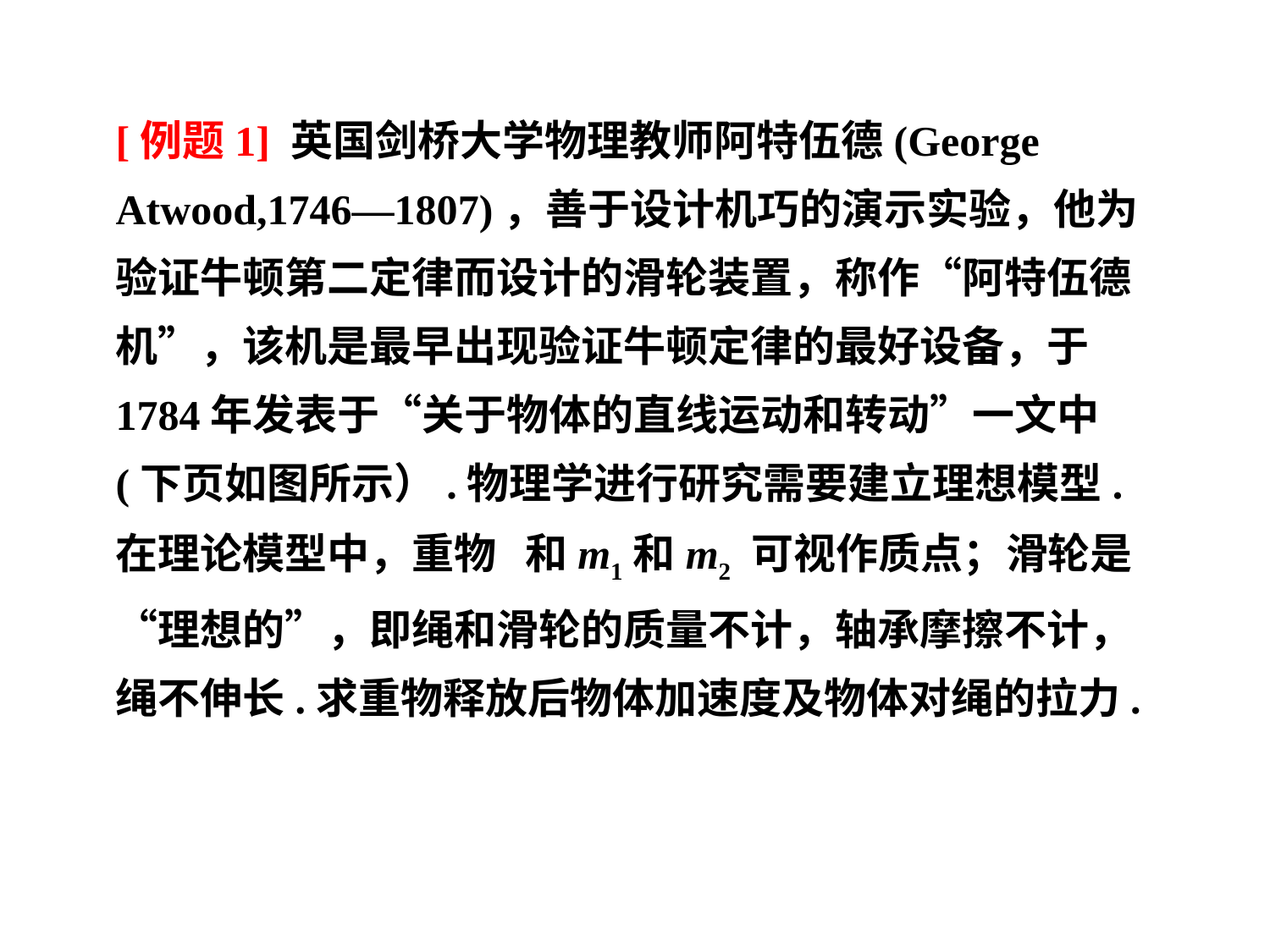

[例题1] 英国剑桥大学物理教师阿特伍德(George Atwood,1746—1807)，善于设计机巧的演示实验，他为验证牛顿第二定律而设计的滑轮装置，称作“阿特伍德机”，该机是最早出现验证牛顿定律的最好设备，于1784年发表于“关于物体的直线运动和转动”一文中(下页如图所示）.物理学进行研究需要建立理想模型.在理论模型中，重物   和m1和m2 可视作质点；滑轮是“理想的”，即绳和滑轮的质量不计，轴承摩擦不计，绳不伸长.求重物释放后物体加速度及物体对绳的拉力.